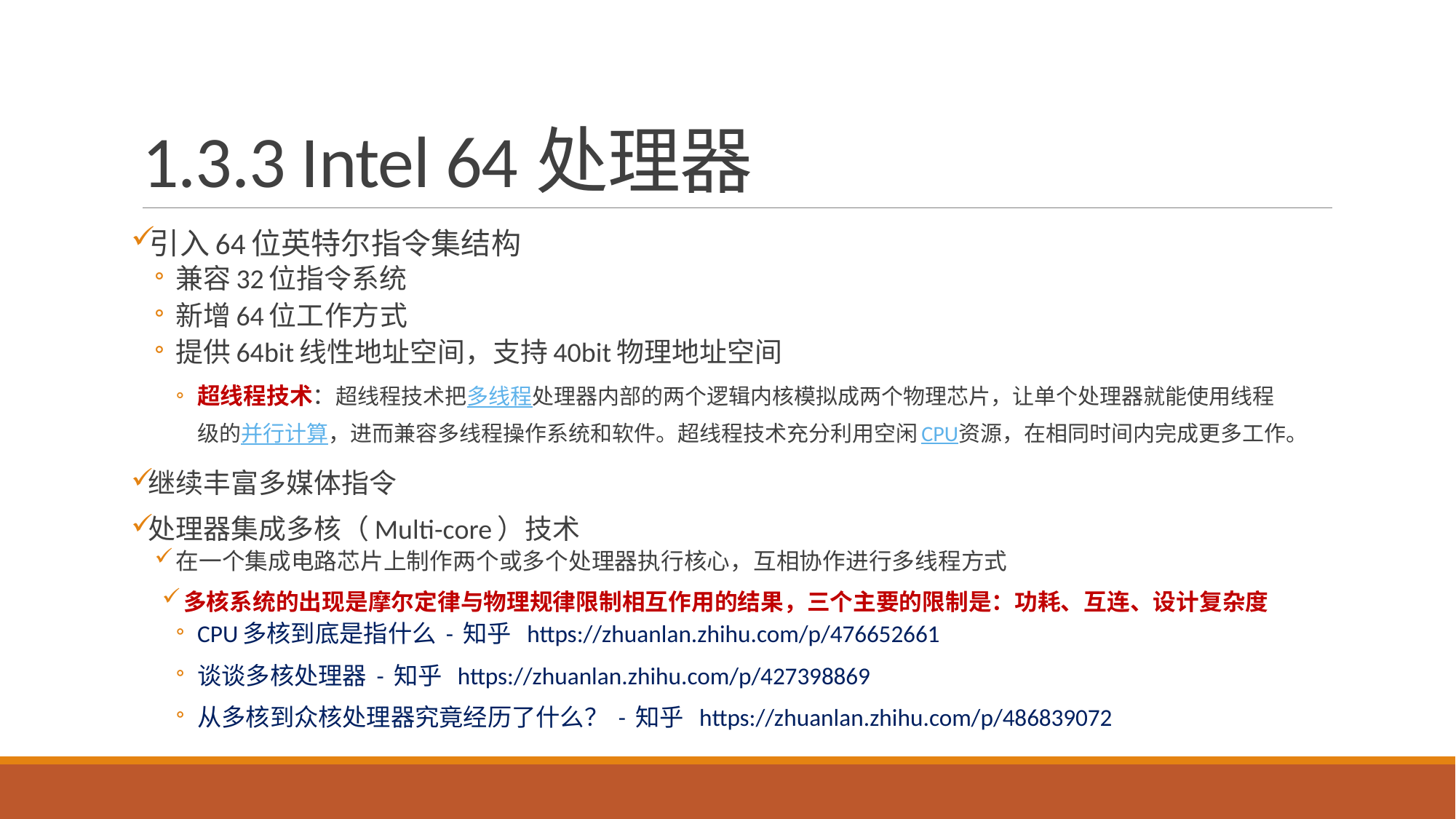

# 1.3.3 Intel 64处理器
引入64位英特尔指令集结构
兼容32位指令系统
新增64位工作方式
提供64bit线性地址空间，支持40bit物理地址空间
超线程技术：超线程技术把多线程处理器内部的两个逻辑内核模拟成两个物理芯片，让单个处理器就能使用线程级的并行计算，进而兼容多线程操作系统和软件。超线程技术充分利用空闲CPU资源，在相同时间内完成更多工作。
继续丰富多媒体指令
处理器集成多核（Multi-core）技术
在一个集成电路芯片上制作两个或多个处理器执行核心，互相协作进行多线程方式
多核系统的出现是摩尔定律与物理规律限制相互作用的结果，三个主要的限制是：功耗、互连、设计复杂度
CPU多核到底是指什么 - 知乎  https://zhuanlan.zhihu.com/p/476652661
谈谈多核处理器 - 知乎  https://zhuanlan.zhihu.com/p/427398869
从多核到众核处理器究竟经历了什么？ - 知乎  https://zhuanlan.zhihu.com/p/486839072